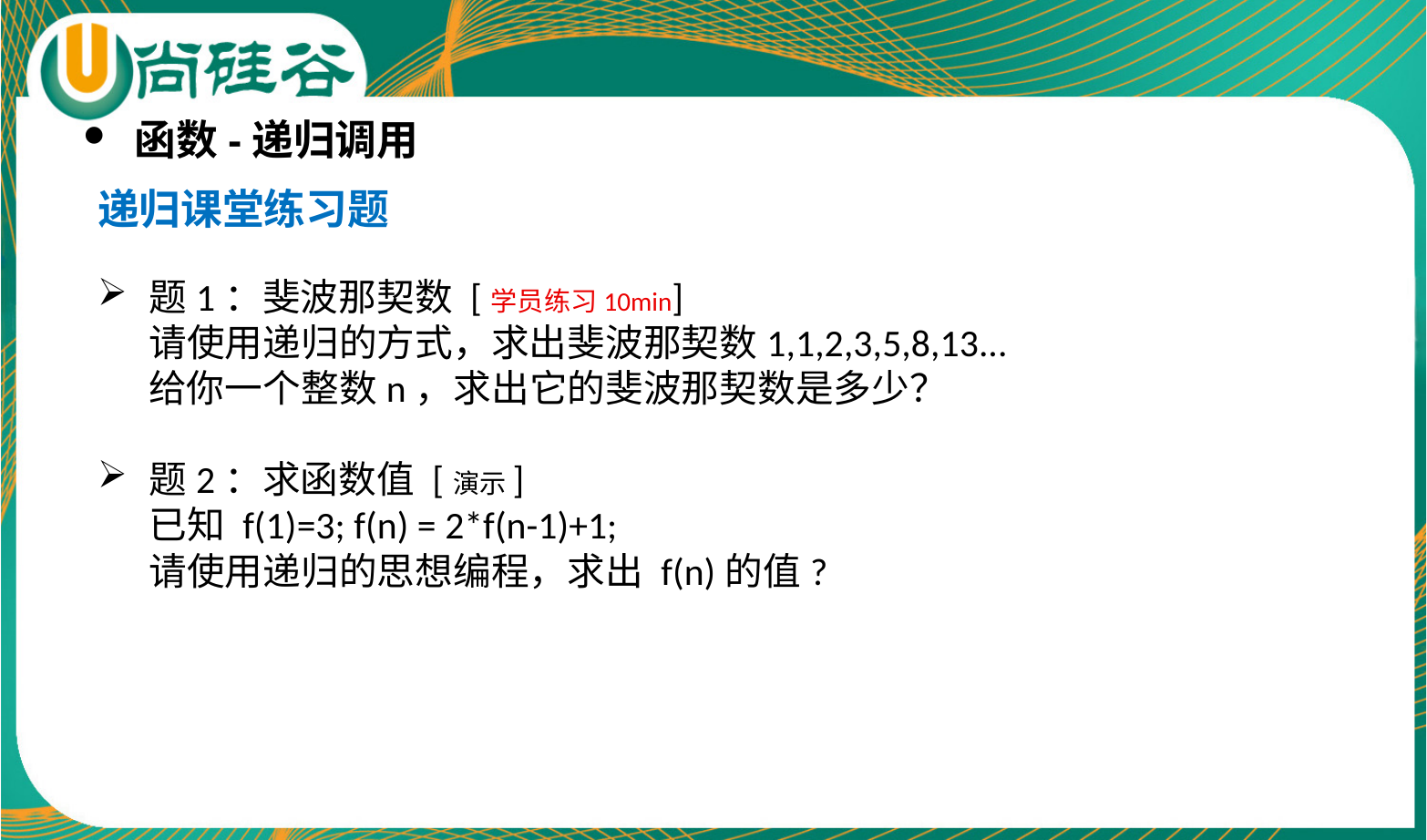

函数-递归调用
递归课堂练习题

题1：斐波那契数 [学员练习10min]
请使用递归的方式，求出斐波那契数1,1,2,3,5,8,13...
给你一个整数n，求出它的斐波那契数是多少？

题2：求函数值 [演示]
已知 f(1)=3; f(n) = 2*f(n-1)+1;
请使用递归的思想编程，求出 f(n)的值?